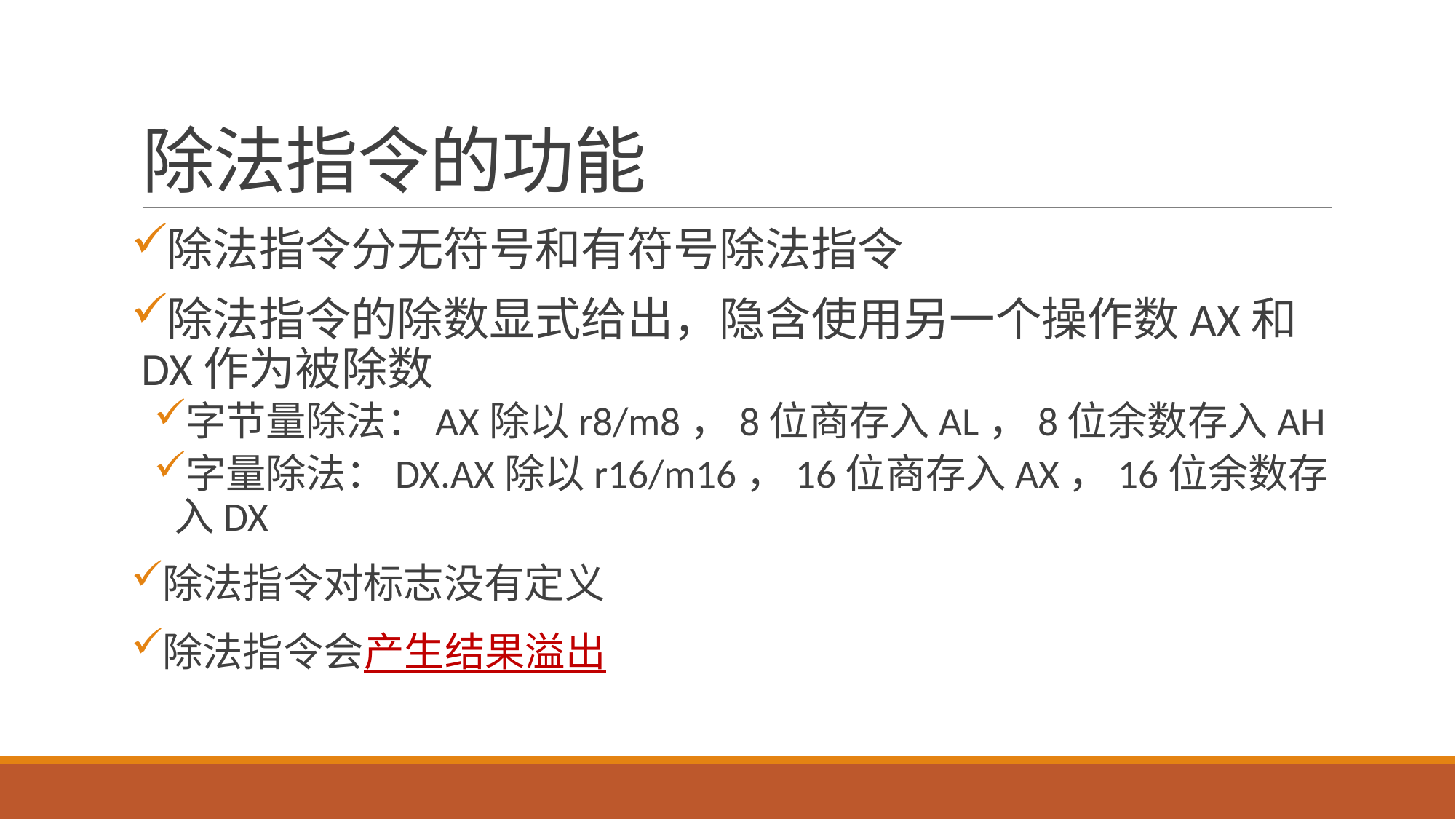

# 除法指令的功能
除法指令分无符号和有符号除法指令
除法指令的除数显式给出，隐含使用另一个操作数AX和DX作为被除数
字节量除法：AX除以r8/m8，8位商存入AL，8位余数存入AH
字量除法：DX.AX除以r16/m16，16位商存入AX，16位余数存入DX
除法指令对标志没有定义
除法指令会产生结果溢出